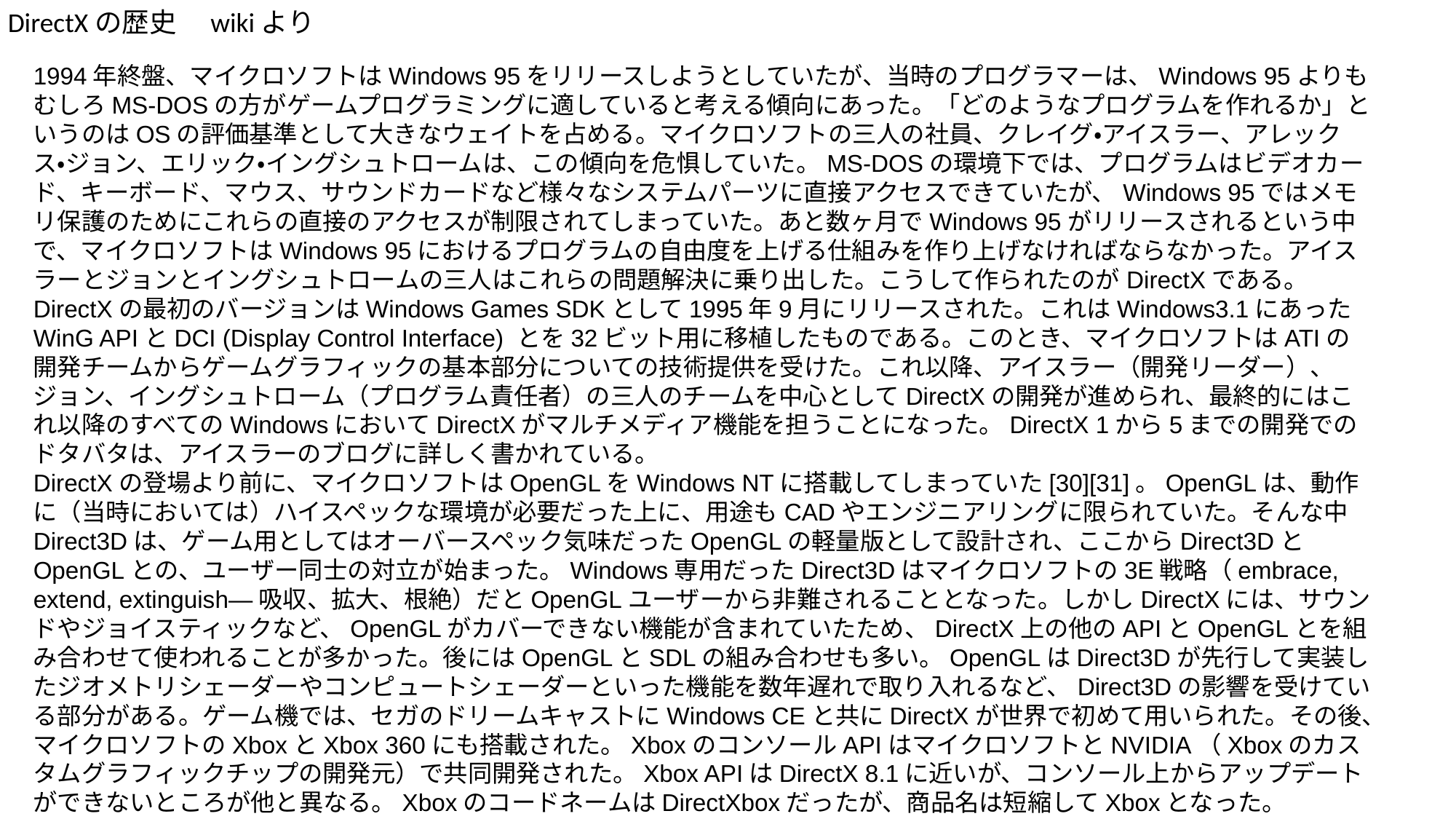

・DirectXの歴史　wikiより
1994年終盤、マイクロソフトはWindows 95をリリースしようとしていたが、当時のプログラマーは、Windows 95よりもむしろMS-DOSの方がゲームプログラミングに適していると考える傾向にあった。「どのようなプログラムを作れるか」というのはOSの評価基準として大きなウェイトを占める。マイクロソフトの三人の社員、クレイグ・アイスラー、アレックス・ジョン、エリック・イングシュトロームは、この傾向を危惧していた。MS-DOSの環境下では、プログラムはビデオカード、キーボード、マウス、サウンドカードなど様々なシステムパーツに直接アクセスできていたが、Windows 95ではメモリ保護のためにこれらの直接のアクセスが制限されてしまっていた。あと数ヶ月でWindows 95がリリースされるという中で、マイクロソフトはWindows 95におけるプログラムの自由度を上げる仕組みを作り上げなければならなかった。アイスラーとジョンとイングシュトロームの三人はこれらの問題解決に乗り出した。こうして作られたのがDirectXである。
DirectXの最初のバージョンはWindows Games SDKとして1995年9月にリリースされた。これはWindows3.1にあったWinG APIとDCI (Display Control Interface) とを32ビット用に移植したものである。このとき、マイクロソフトはATIの開発チームからゲームグラフィックの基本部分についての技術提供を受けた。これ以降、アイスラー（開発リーダー）、ジョン、イングシュトローム（プログラム責任者）の三人のチームを中心としてDirectXの開発が進められ、最終的にはこれ以降のすべてのWindowsにおいてDirectXがマルチメディア機能を担うことになった。DirectX 1から5までの開発でのドタバタは、アイスラーのブログに詳しく書かれている。
DirectXの登場より前に、マイクロソフトはOpenGLをWindows NTに搭載してしまっていた[30][31]。OpenGLは、動作に（当時においては）ハイスペックな環境が必要だった上に、用途もCADやエンジニアリングに限られていた。そんな中Direct3Dは、ゲーム用としてはオーバースペック気味だったOpenGLの軽量版として設計され、ここからDirect3DとOpenGLとの、ユーザー同士の対立が始まった。Windows専用だったDirect3Dはマイクロソフトの3E戦略（embrace, extend, extinguish―吸収、拡大、根絶）だとOpenGLユーザーから非難されることとなった。しかしDirectXには、サウンドやジョイスティックなど、OpenGLがカバーできない機能が含まれていたため、DirectX上の他のAPIとOpenGLとを組み合わせて使われることが多かった。後にはOpenGLとSDLの組み合わせも多い。OpenGLはDirect3Dが先行して実装したジオメトリシェーダーやコンピュートシェーダーといった機能を数年遅れで取り入れるなど、Direct3Dの影響を受けている部分がある。ゲーム機では、セガのドリームキャストにWindows CEと共にDirectXが世界で初めて用いられた。その後、マイクロソフトのXboxとXbox 360にも搭載された。XboxのコンソールAPIはマイクロソフトとNVIDIA（Xboxのカスタムグラフィックチップの開発元）で共同開発された。Xbox APIはDirectX 8.1に近いが、コンソール上からアップデートができないところが他と異なる。XboxのコードネームはDirectXboxだったが、商品名は短縮してXboxとなった。